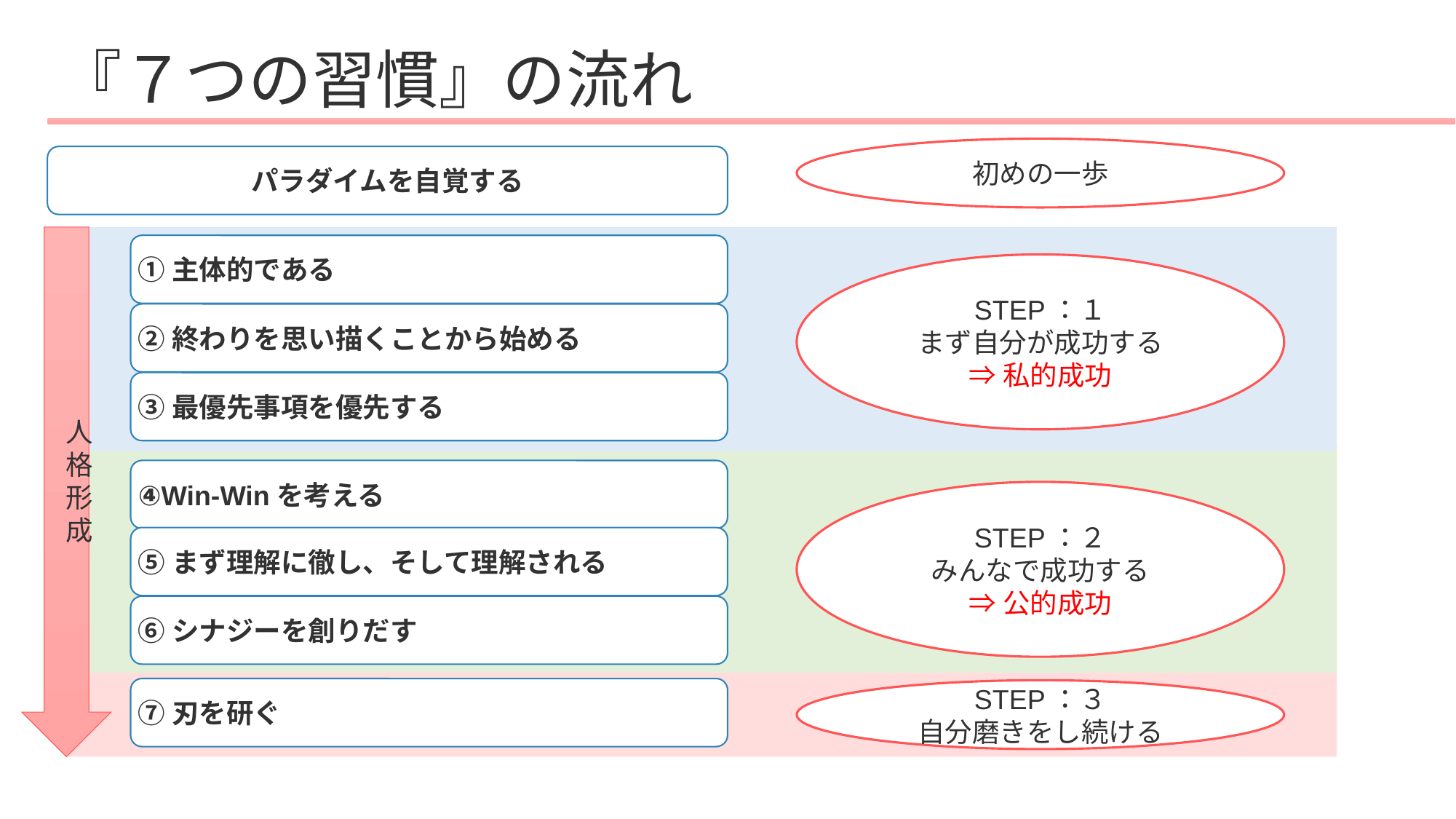

# 『７つの習慣』の流れ
初めの一歩
パラダイムを自覚する
人格形成

①主体的である
STEP：１
まず自分が成功する
⇒私的成功
②終わりを思い描くことから始める
③最優先事項を優先する

④Win-Winを考える
STEP：２
みんなで成功する
⇒公的成功
⑤まず理解に徹し、そして理解される
⑥シナジーを創りだす

⑦刃を研ぐ
STEP：３
自分磨きをし続ける
20